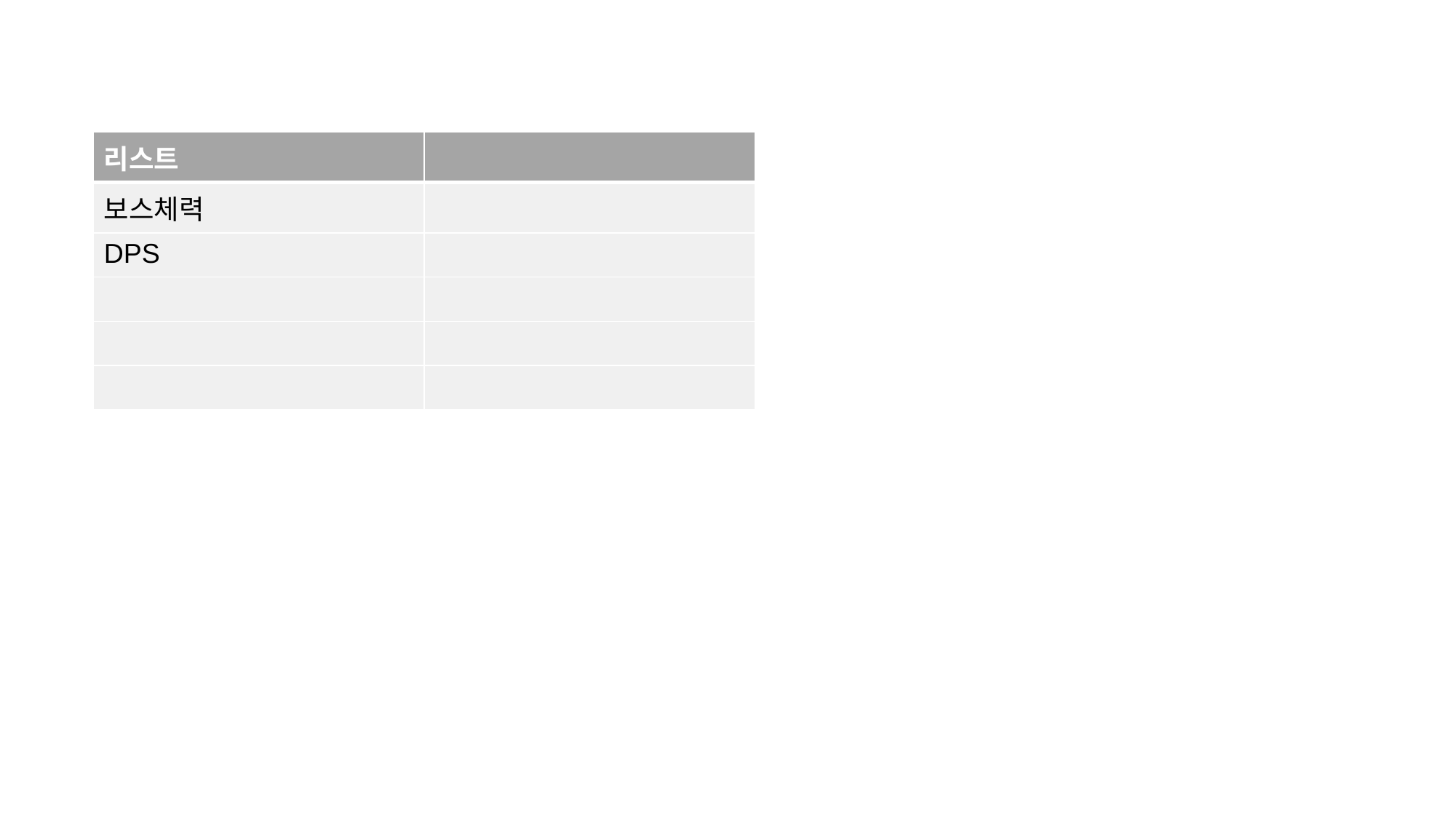

| 리스트 |  |
| --- | --- |
| 보스체력 |  |
| DPS |  |
|  |  |
|  |  |
|  |  |